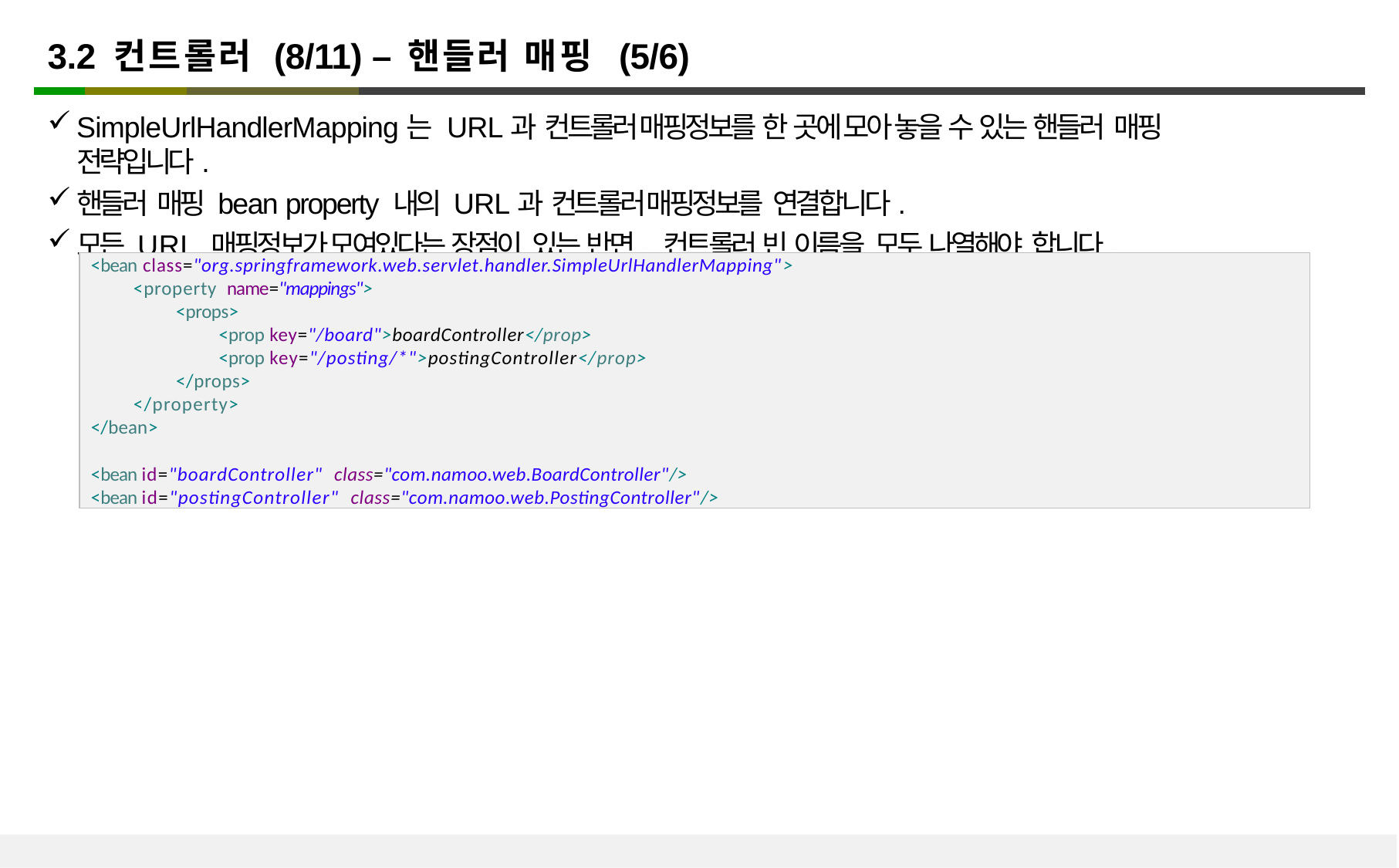

# 3.2 컨트롤러 (8/11) – 핸들러 매핑 (5/6)
SimpleUrlHandlerMapping는 URL과 컨트롤러 매핑정보를 한 곳에 모아 놓을 수 있는 핸들러  매핑 전략입니다.
핸들러 매핑 bean property 내의 URL과 컨트롤러 매핑정보를 연결합니다.
모든 URL 매핑정보가 모여있다는 장점이  있는 반면, 컨트롤러 빈 이름을  모두 나열해야 합니다.
<bean class="org.springframework.web.servlet.handler.SimpleUrlHandlerMapping">
<property name="mappings">
<props>
<prop key="/board">boardController</prop>
<prop key="/posting/*">postingController</prop>
</props>
</property>
</bean>

<bean id="boardController" class="com.namoo.web.BoardController"/>
<bean id="postingController" class="com.namoo.web.PostingController"/>